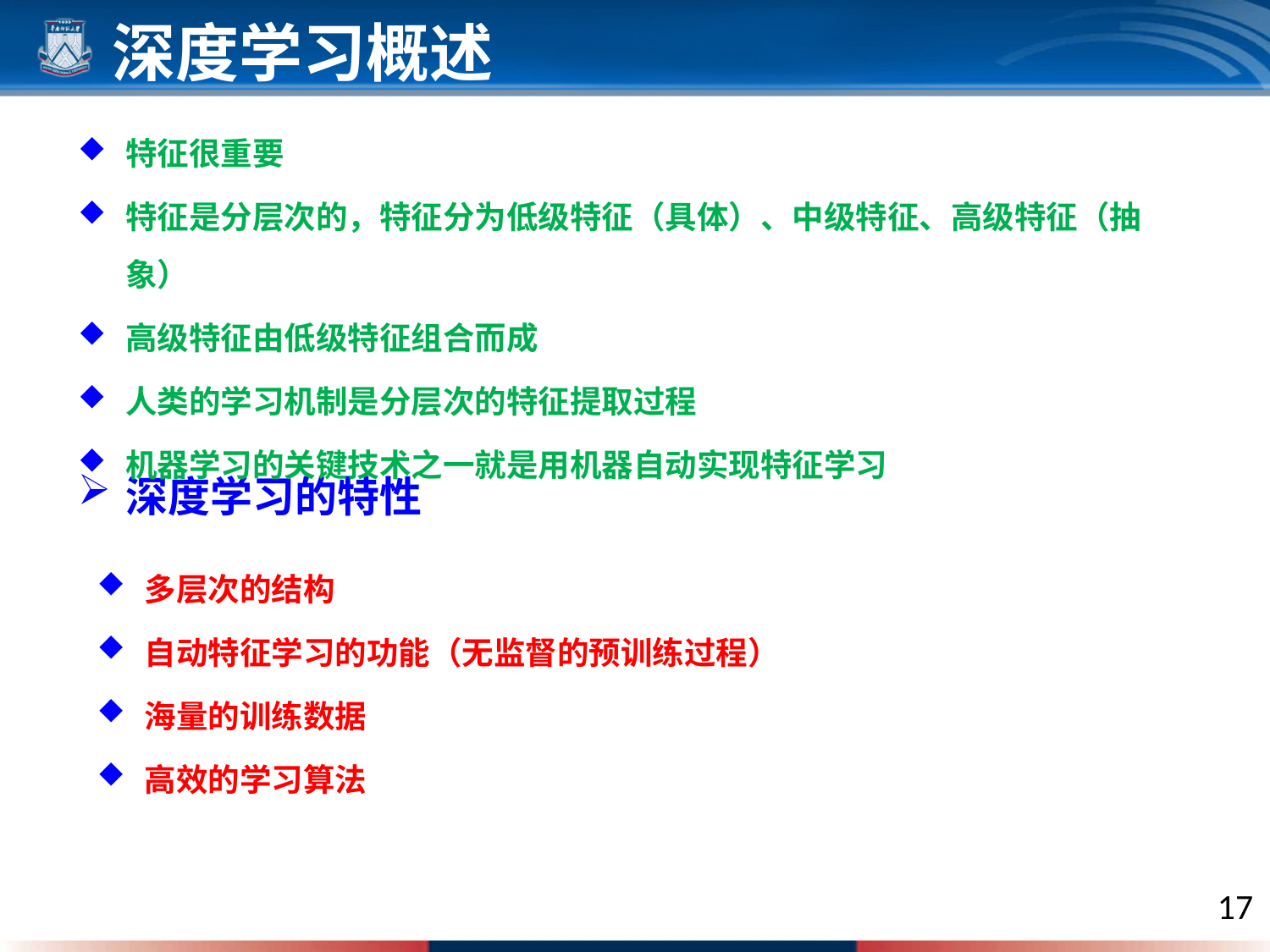

深度学习概述
特征很重要
特征是分层次的，特征分为低级特征（具体）、中级特征、高级特征（抽象）
高级特征由低级特征组合而成
人类的学习机制是分层次的特征提取过程
机器学习的关键技术之一就是用机器自动实现特征学习
深度学习的特性
多层次的结构
自动特征学习的功能（无监督的预训练过程）
海量的训练数据
高效的学习算法